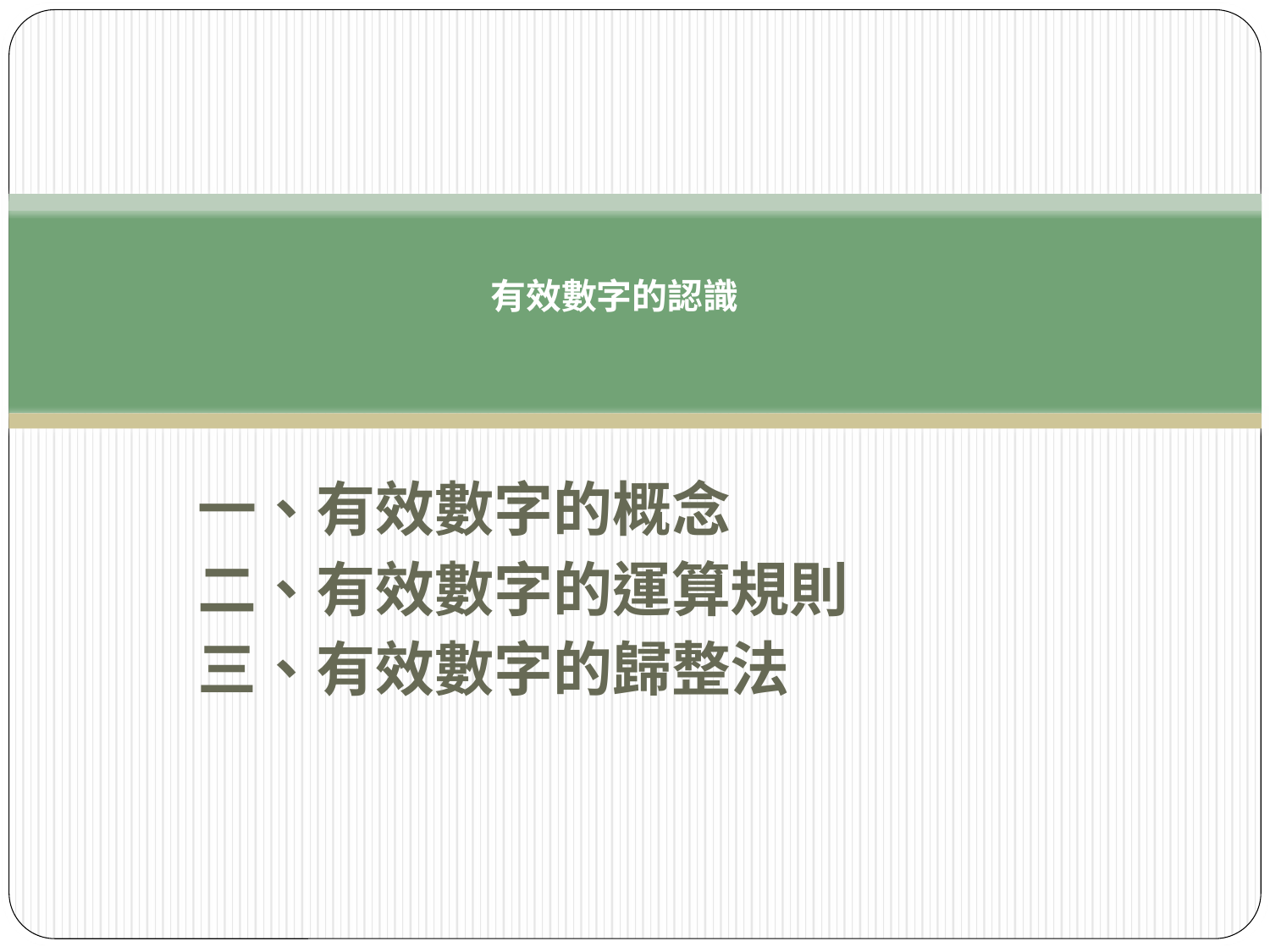

# 有效數字的認識
一、有效數字的概念
二、有效數字的運算規則
三、有效數字的歸整法